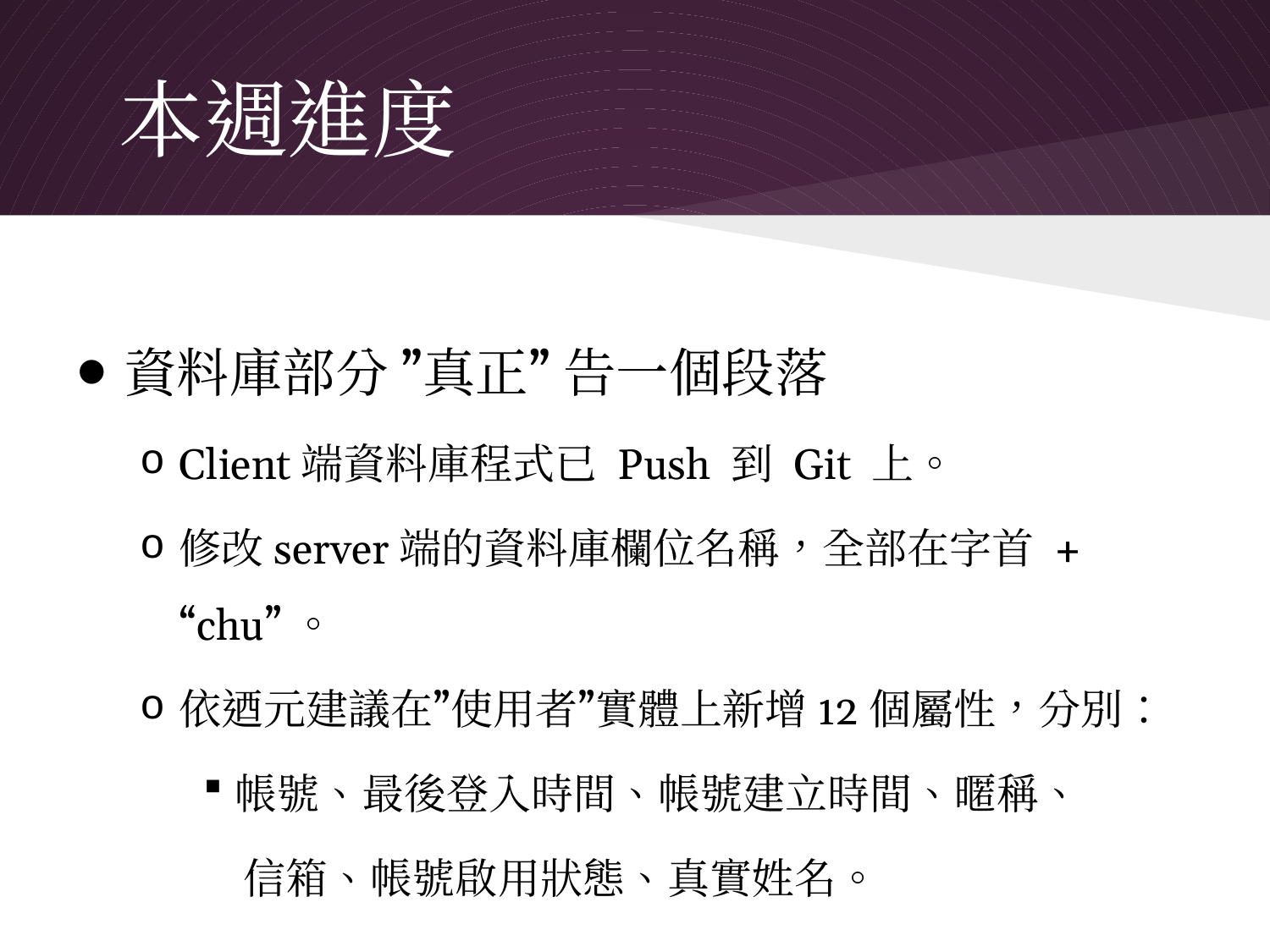

# 本週進度
資料庫部分 ”真正” 告一個段落
Client端資料庫程式已 Push 到 Git 上。
修改server端的資料庫欄位名稱，全部在字首 + “chu”。
依迺元建議在”使用者”實體上新增12個屬性，分別：
帳號、最後登入時間、帳號建立時間、暱稱、
   信箱、帳號啟用狀態、真實姓名。